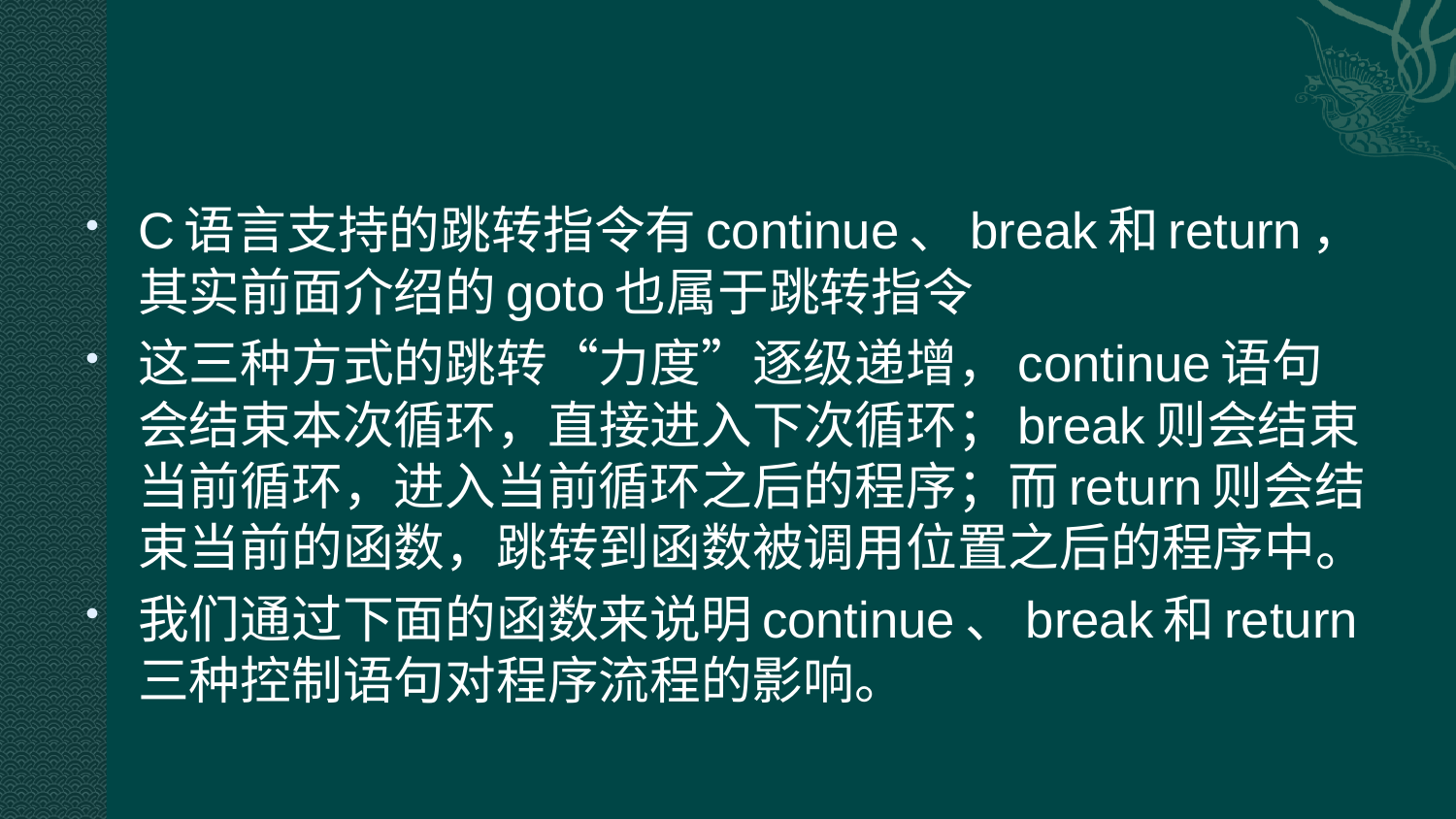

#
C语言支持的跳转指令有continue、break和return，其实前面介绍的goto也属于跳转指令
这三种方式的跳转“力度”逐级递增，continue语句会结束本次循环，直接进入下次循环；break则会结束当前循环，进入当前循环之后的程序；而return则会结束当前的函数，跳转到函数被调用位置之后的程序中。
我们通过下面的函数来说明continue、break和return三种控制语句对程序流程的影响。